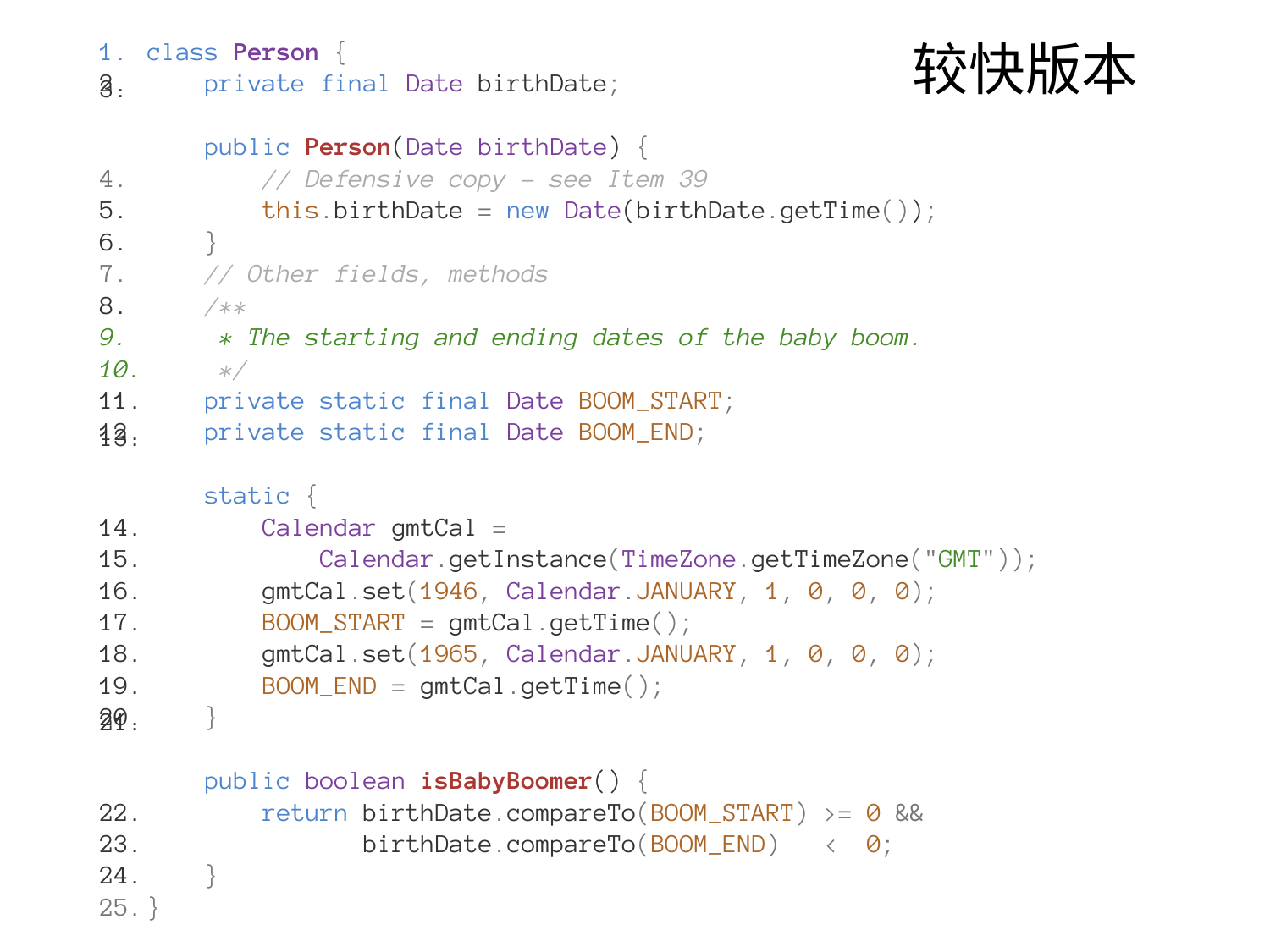

class Person {
    private final Date birthDate;
    public Person(Date birthDate) {
        // Defensive copy - see Item 39
        this.birthDate = new Date(birthDate.getTime());
    }
    // Other fields, methods
    /**
     * The starting and ending dates of the baby boom.
     */
    private static final Date BOOM_START;
    private static final Date BOOM_END;
    static {
        Calendar gmtCal =
            Calendar.getInstance(TimeZone.getTimeZone("GMT"));
        gmtCal.set(1946, Calendar.JANUARY, 1, 0, 0, 0);
        BOOM_START = gmtCal.getTime();
        gmtCal.set(1965, Calendar.JANUARY, 1, 0, 0, 0);
        BOOM_END = gmtCal.getTime();
    }
    public boolean isBabyBoomer() {
        return birthDate.compareTo(BOOM_START) >= 0 &&
               birthDate.compareTo(BOOM_END)   <  0;
    }
}
较快版本